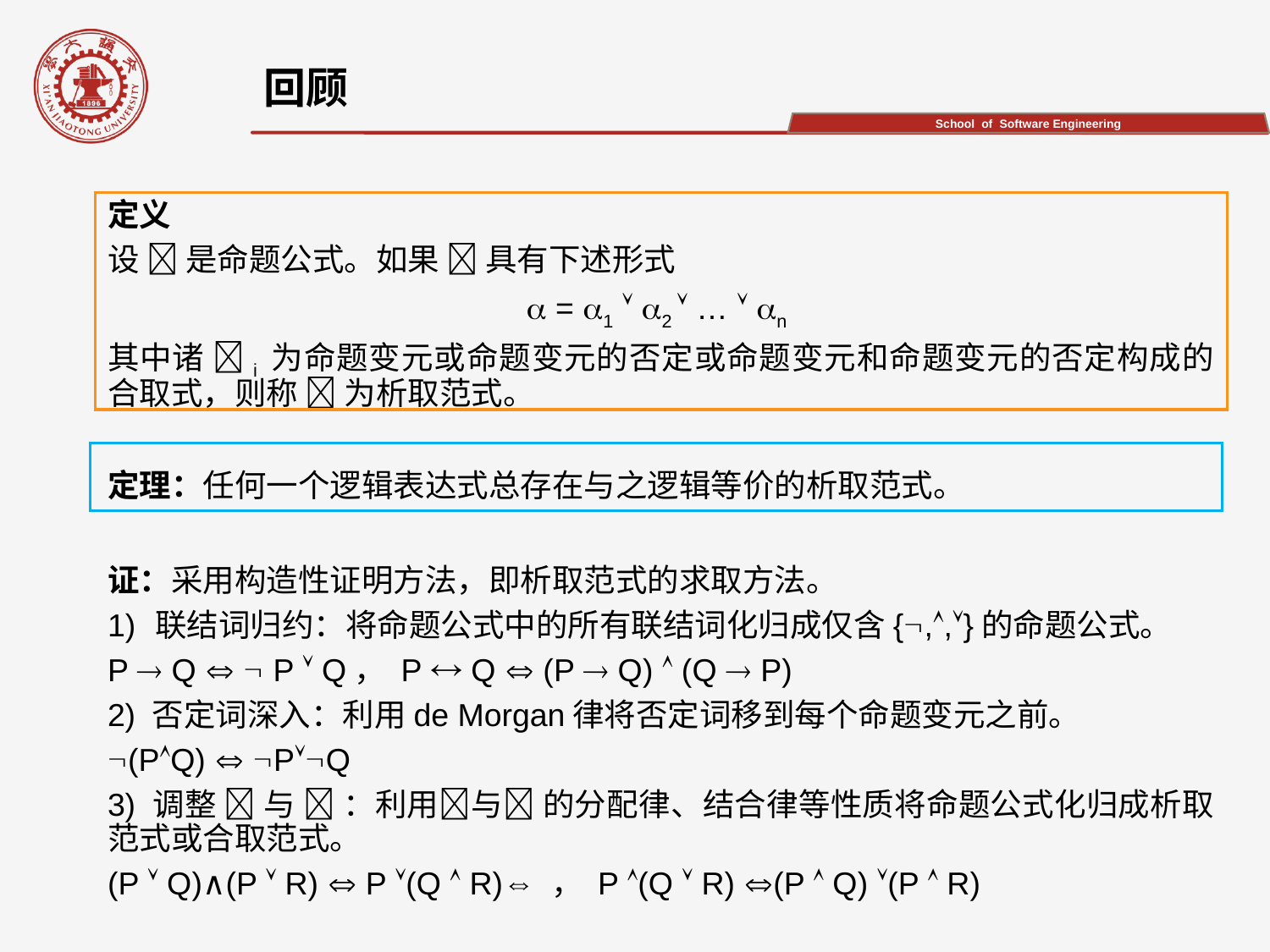

回顾

定义
设 α 是命题公式。如果 α 具有下述形式
α = α1 ∨ α2 ∨ … ∨ αn
其中诸 αi 为命题变元或命题变元的否定或命题变元和命题变元的否定构成的合取式，则称 α 为析取范式。

定理：任何一个逻辑表达式总存在与之逻辑等价的析取范式。

证：采用构造性证明方法，即析取范式的求取方法。
联结词归约：将命题公式中的所有联结词化归成仅含{¬,∧,∨}的命题公式。
P → Q ⇔ ¬ P ∨ Q， P ↔ Q ⇔ (P → Q) ∧ (Q → P)
2) 否定词深入：利用de Morgan律将否定词移到每个命题变元之前。
¬(P∧Q) ⇔ ¬P∨¬Q
3) 调整 ∧ 与 ∨ ：利用∧与∨ 的分配律、结合律等性质将命题公式化归成析取范式或合取范式。
(P ∨ Q)∧(P ∨ R) ⇔ P ∨(Q ∧ R)⇔ ， P ∧(Q ∨ R) ⇔(P ∧ Q) ∨(P ∧ R)